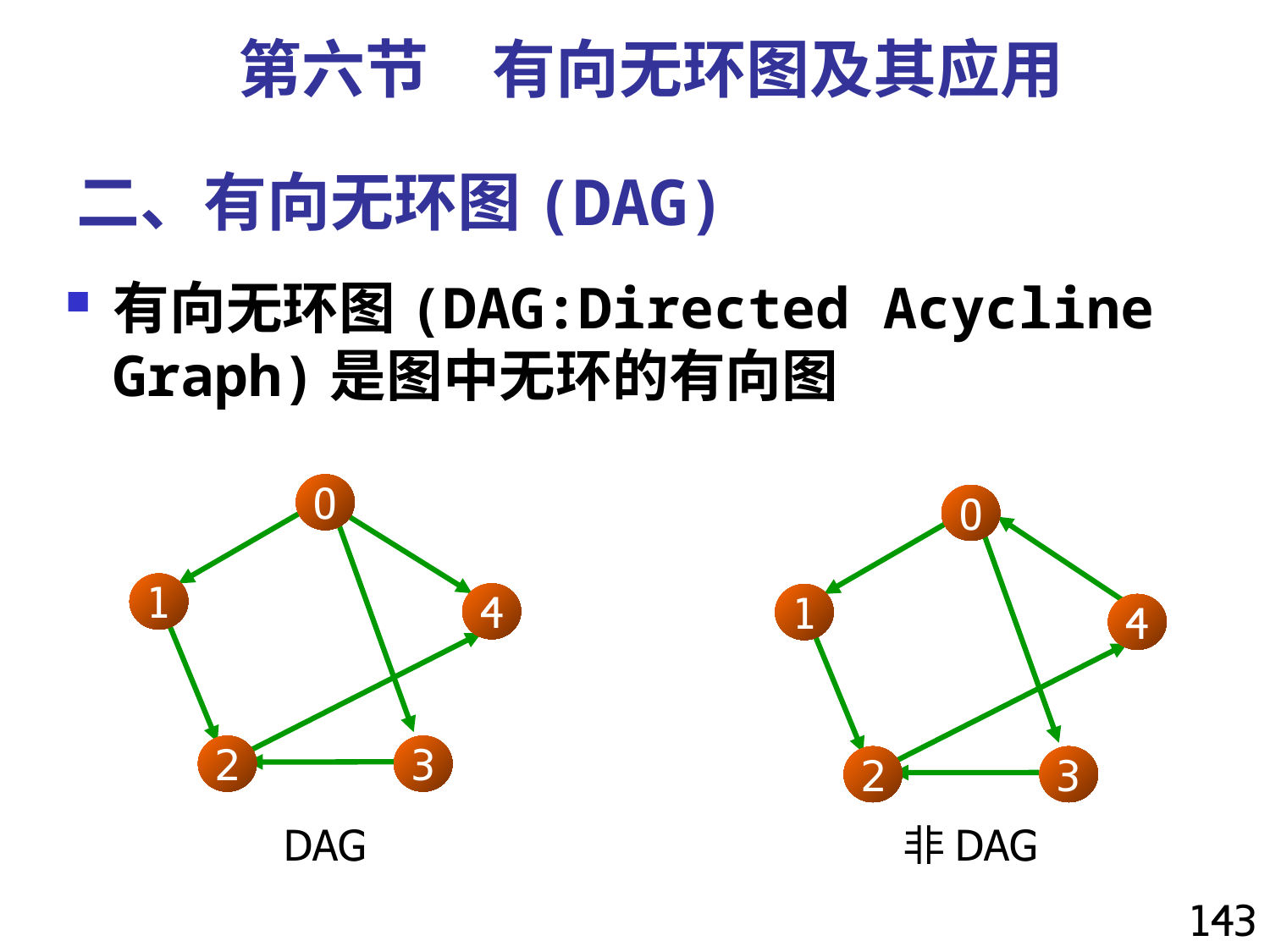

第六节　有向无环图及其应用
# 二、有向无环图(DAG)
有向无环图(DAG:Directed Acycline Graph)是图中无环的有向图
0

1
4

2
3

0

1
4

2
3

DAG
非DAG
143